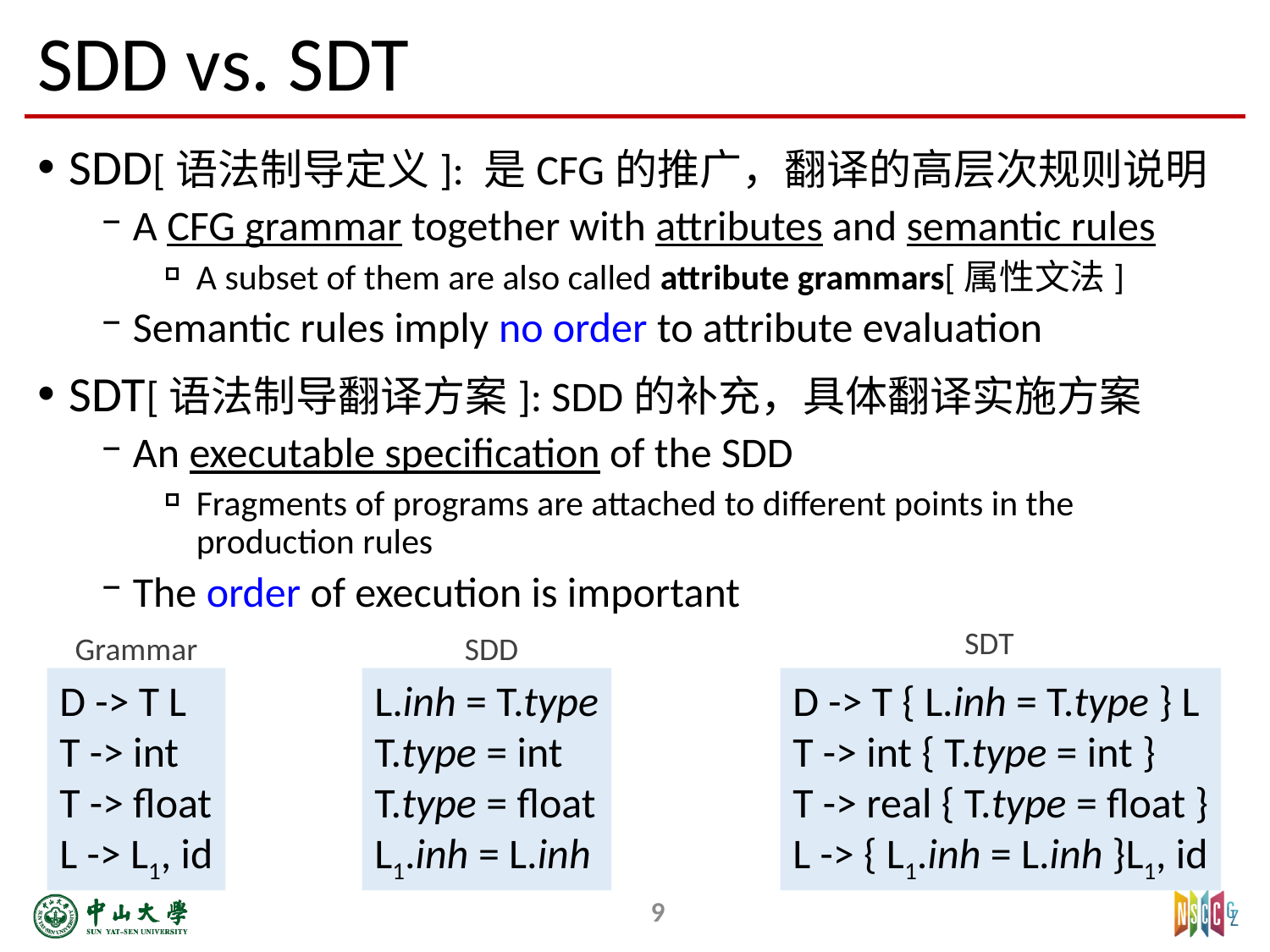

# SDD vs. SDT
SDD[语法制导定义]: 是CFG的推广，翻译的高层次规则说明
A CFG grammar together with attributes and semantic rules
A subset of them are also called attribute grammars[属性文法]
Semantic rules imply no order to attribute evaluation
SDT[语法制导翻译方案]: SDD的补充，具体翻译实施方案
An executable specification of the SDD
Fragments of programs are attached to different points in the production rules
The order of execution is important

SDT
Grammar
SDD
D -> T L
T -> int
T -> float
L -> L1, id
L.inh = T.type
T.type = int
T.type = float
L1.inh = L.inh
D -> T { L.inh = T.type } L
T -> int { T.type = int }
T -> real { T.type = float }
L -> { L1.inh = L.inh }L1, id
9